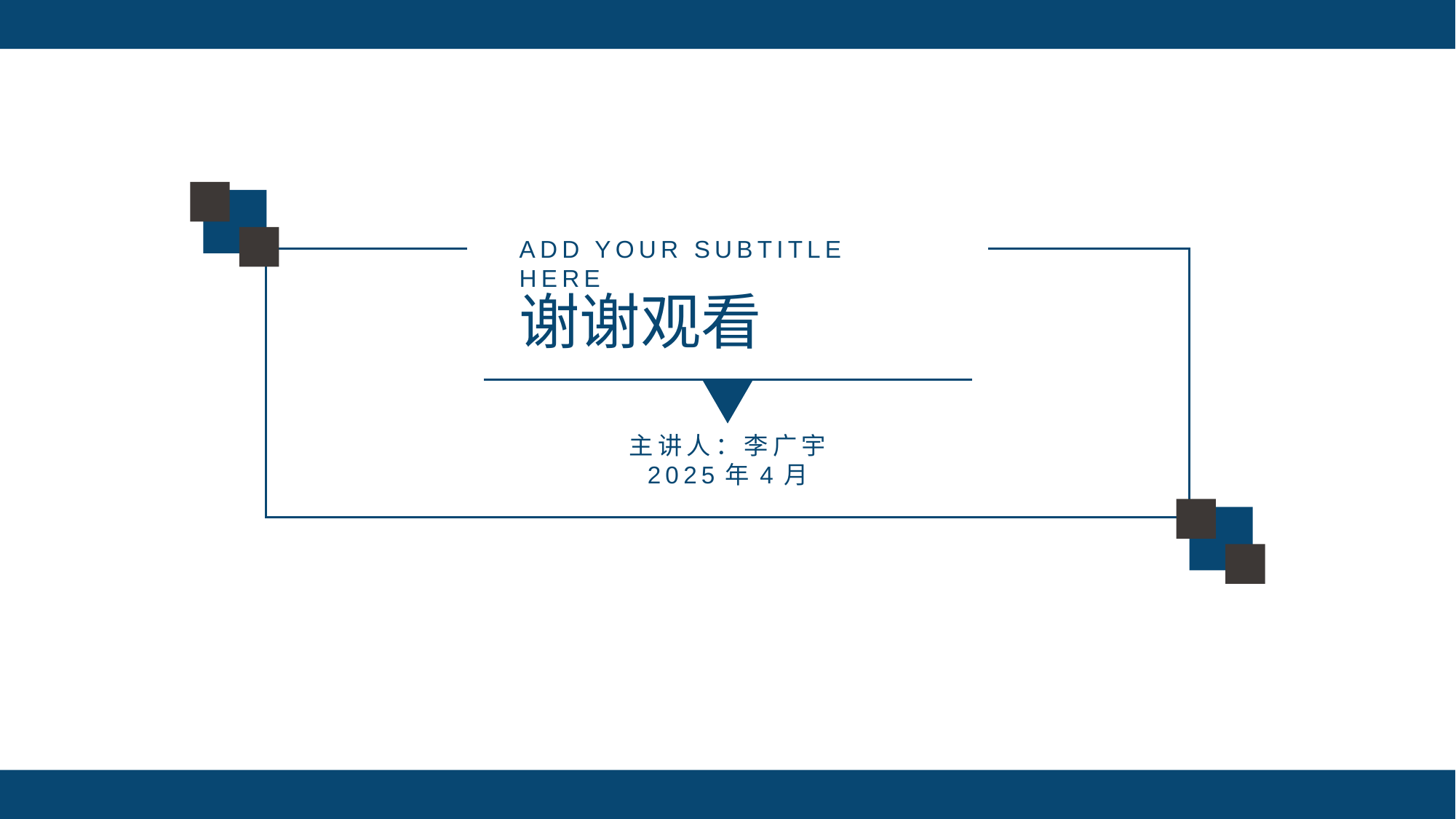

ADD YOUR SUBTITLE HERE
谢谢观看

主讲人：李广宇
2025年4月